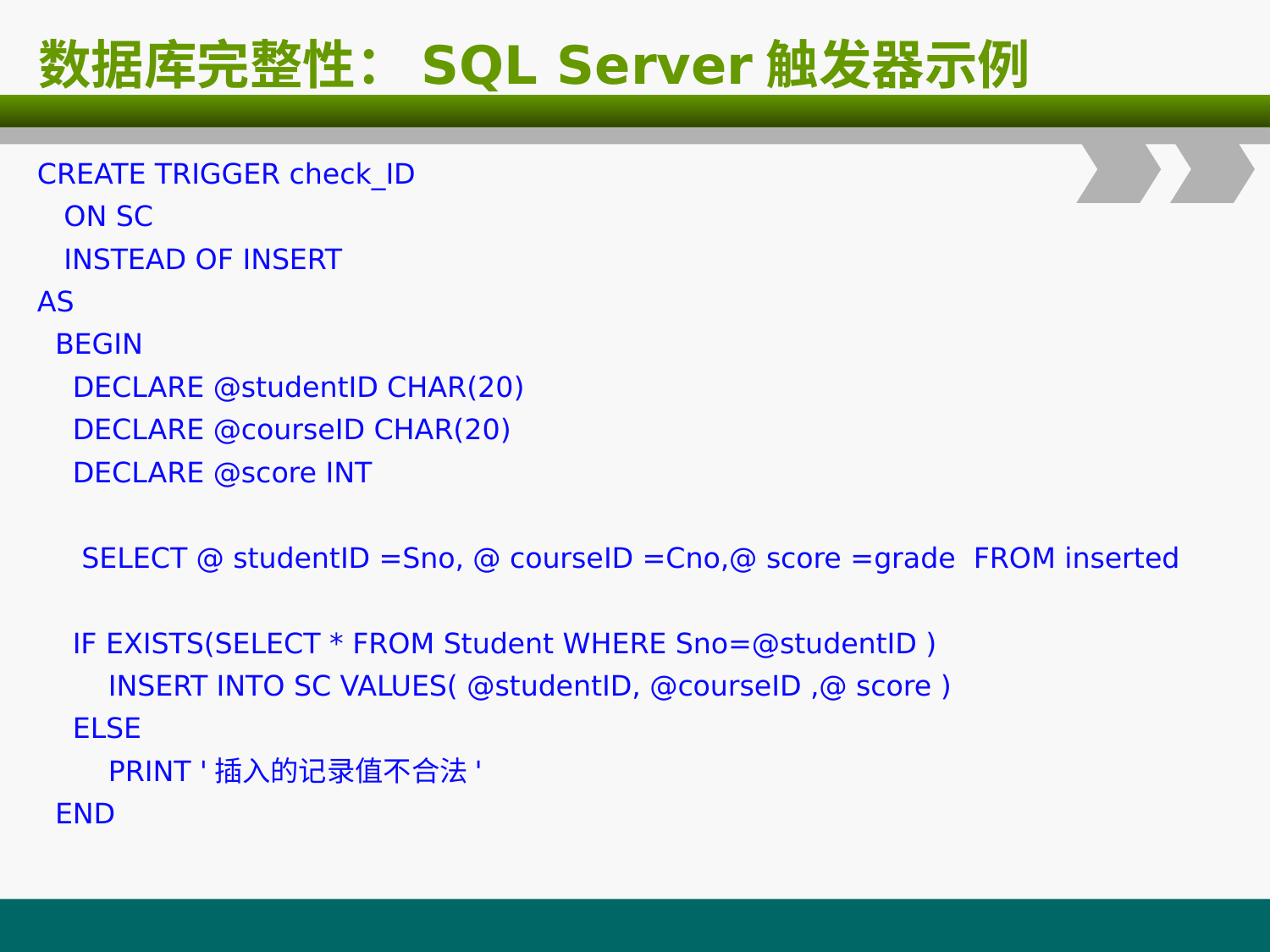

# 数据库完整性：SQL Server触发器示例
CREATE TRIGGER check_ID
   ON SC
   INSTEAD OF INSERT
AS
  BEGIN
    DECLARE @studentID CHAR(20)
    DECLARE @courseID CHAR(20)
    DECLARE @score INT

     SELECT @ studentID =Sno, @ courseID =Cno,@ score =grade  FROM inserted

    IF EXISTS(SELECT * FROM Student WHERE Sno=@studentID )
        INSERT INTO SC VALUES( @studentID, @courseID ,@ score )
    ELSE
        PRINT '插入的记录值不合法'
  END